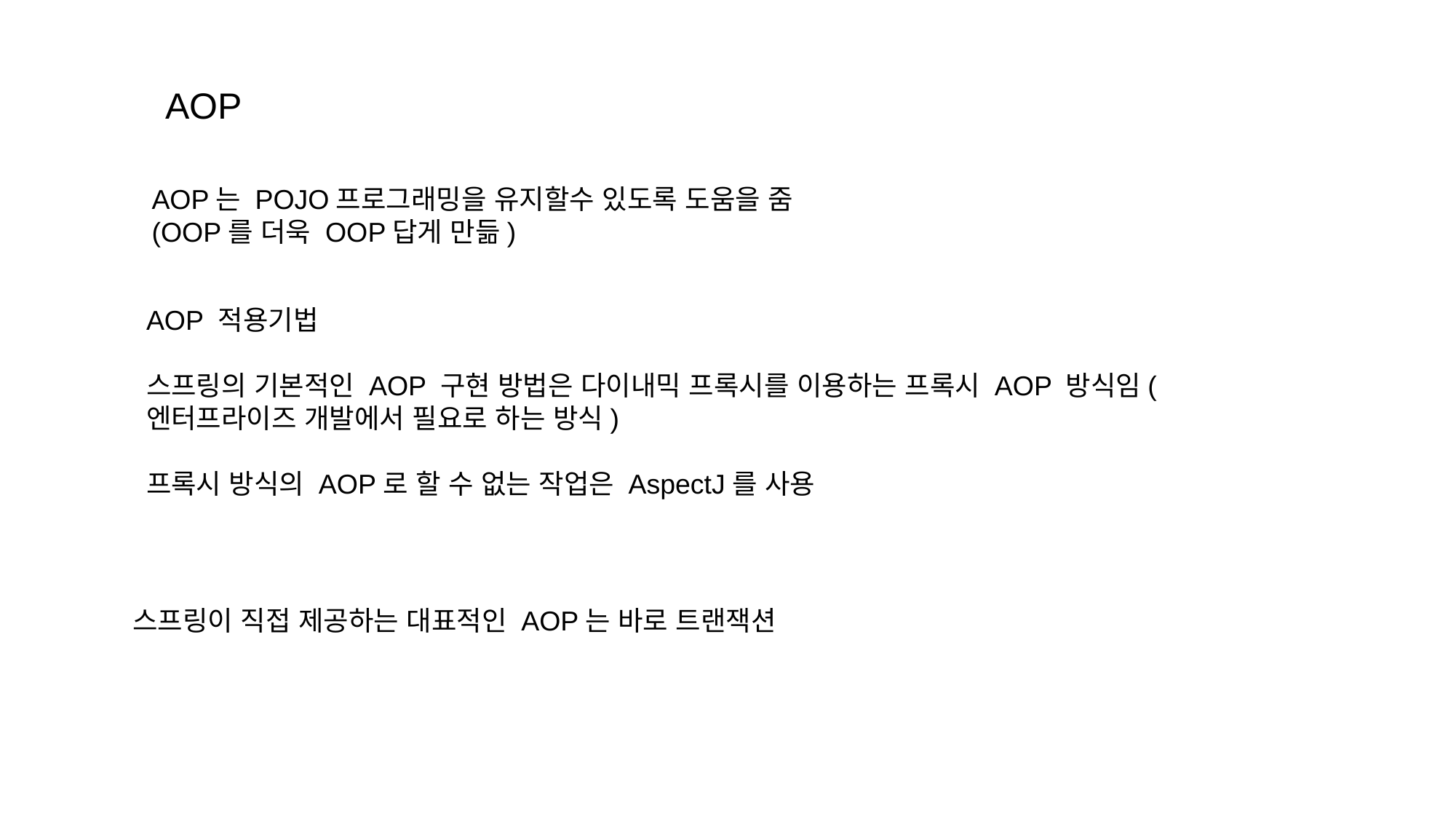

AOP
AOP는 POJO프로그래밍을 유지할수 있도록 도움을 줌(OOP를 더욱 OOP답게 만듦)
AOP 적용기법

스프링의 기본적인 AOP 구현 방법은 다이내믹 프록시를 이용하는 프록시 AOP 방식임(엔터프라이즈 개발에서 필요로 하는 방식)

프록시 방식의 AOP로 할 수 없는 작업은 AspectJ를 사용
스프링이 직접 제공하는 대표적인 AOP는 바로 트랜잭션